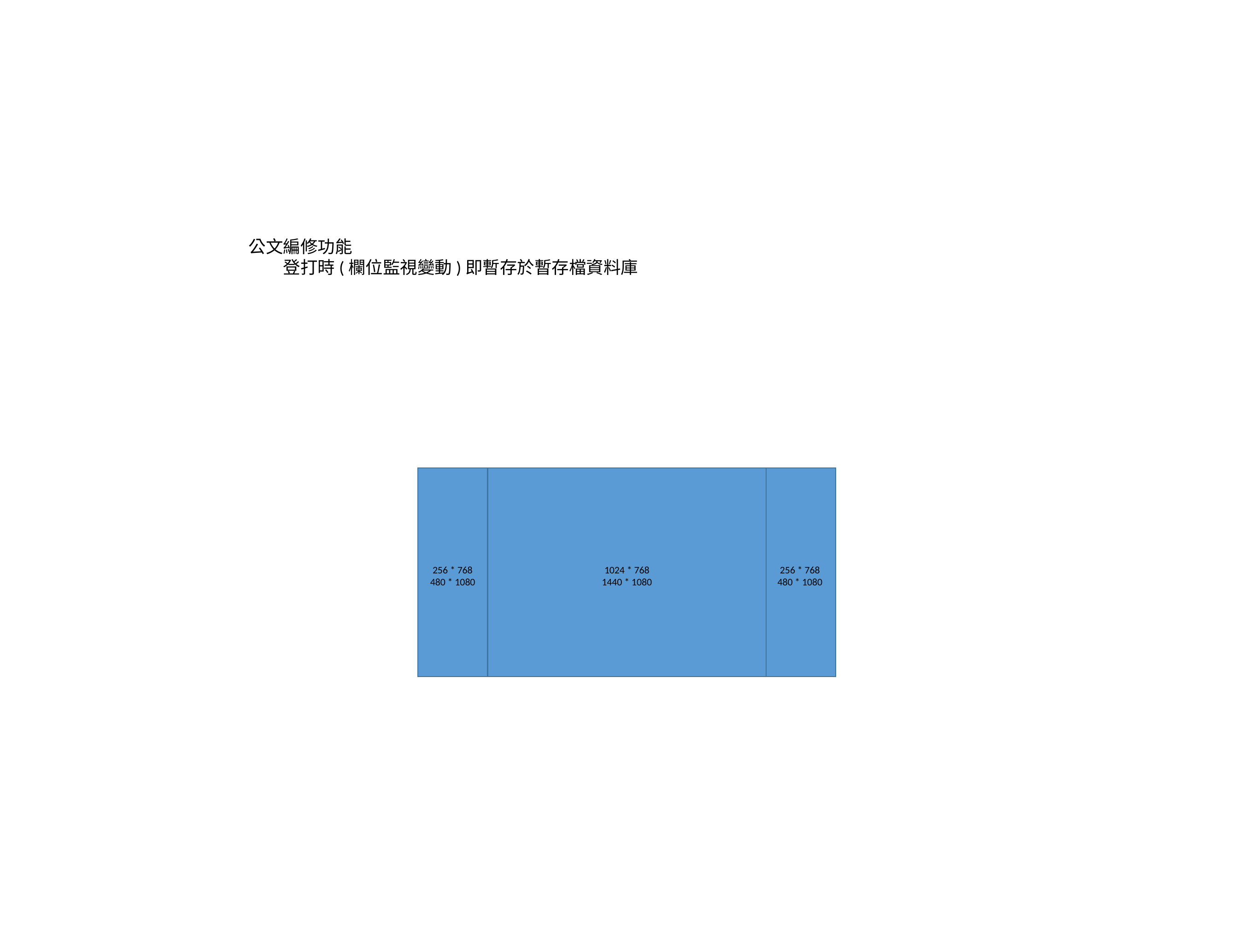

公文編修功能
登打時(欄位監視變動)即暫存於暫存檔資料庫

256 * 768
480 * 1080
1024 * 768
1440 * 1080
256 * 768
480 * 1080